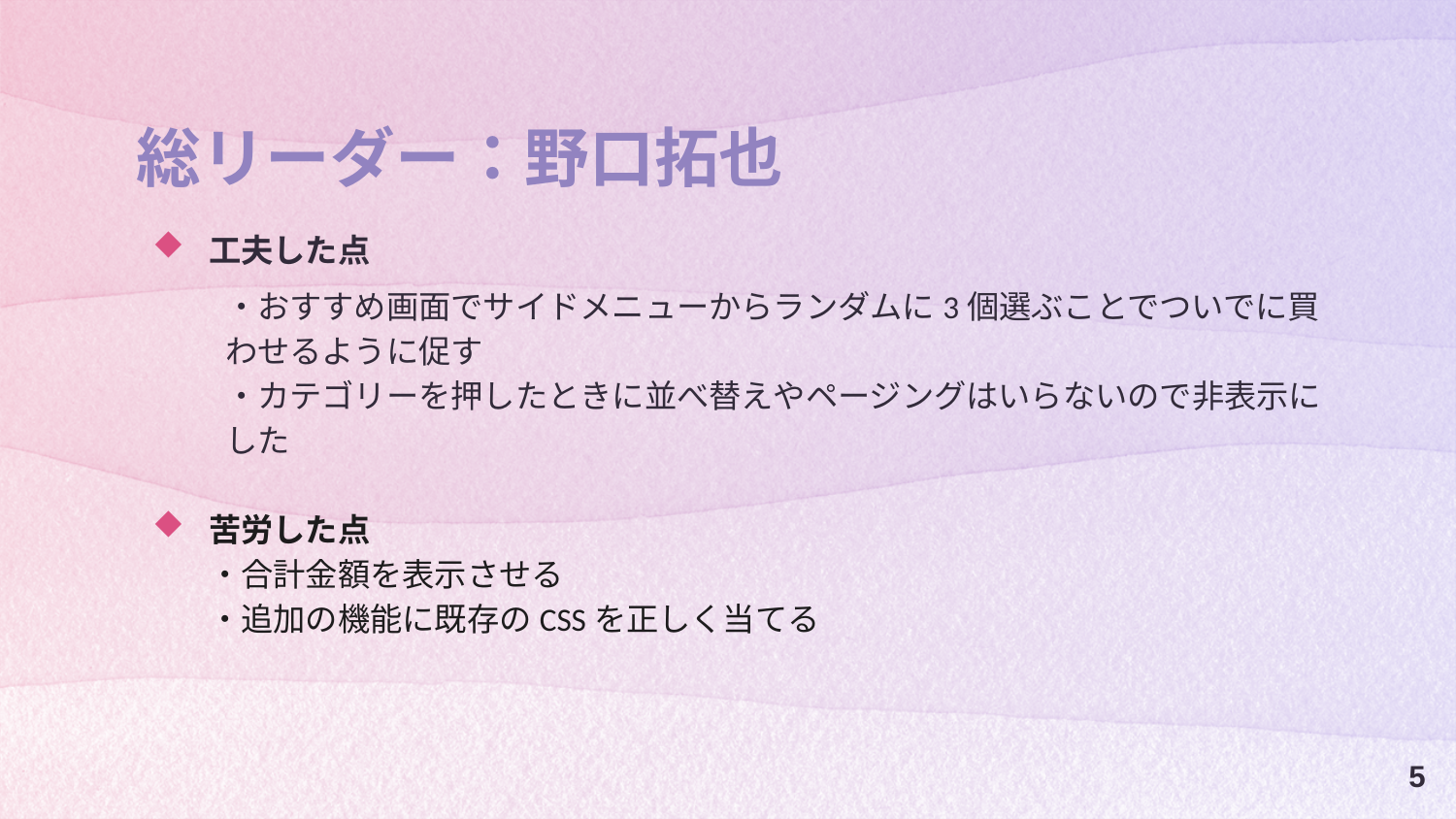

# 総リーダー：野口拓也
工夫した点
・おすすめ画面でサイドメニューからランダムに3個選ぶことでついでに買わせるように促す
・カテゴリーを押したときに並べ替えやページングはいらないので非表示にした

苦労した点
・合計金額を表示させる
・追加の機能に既存のCSSを正しく当てる

5